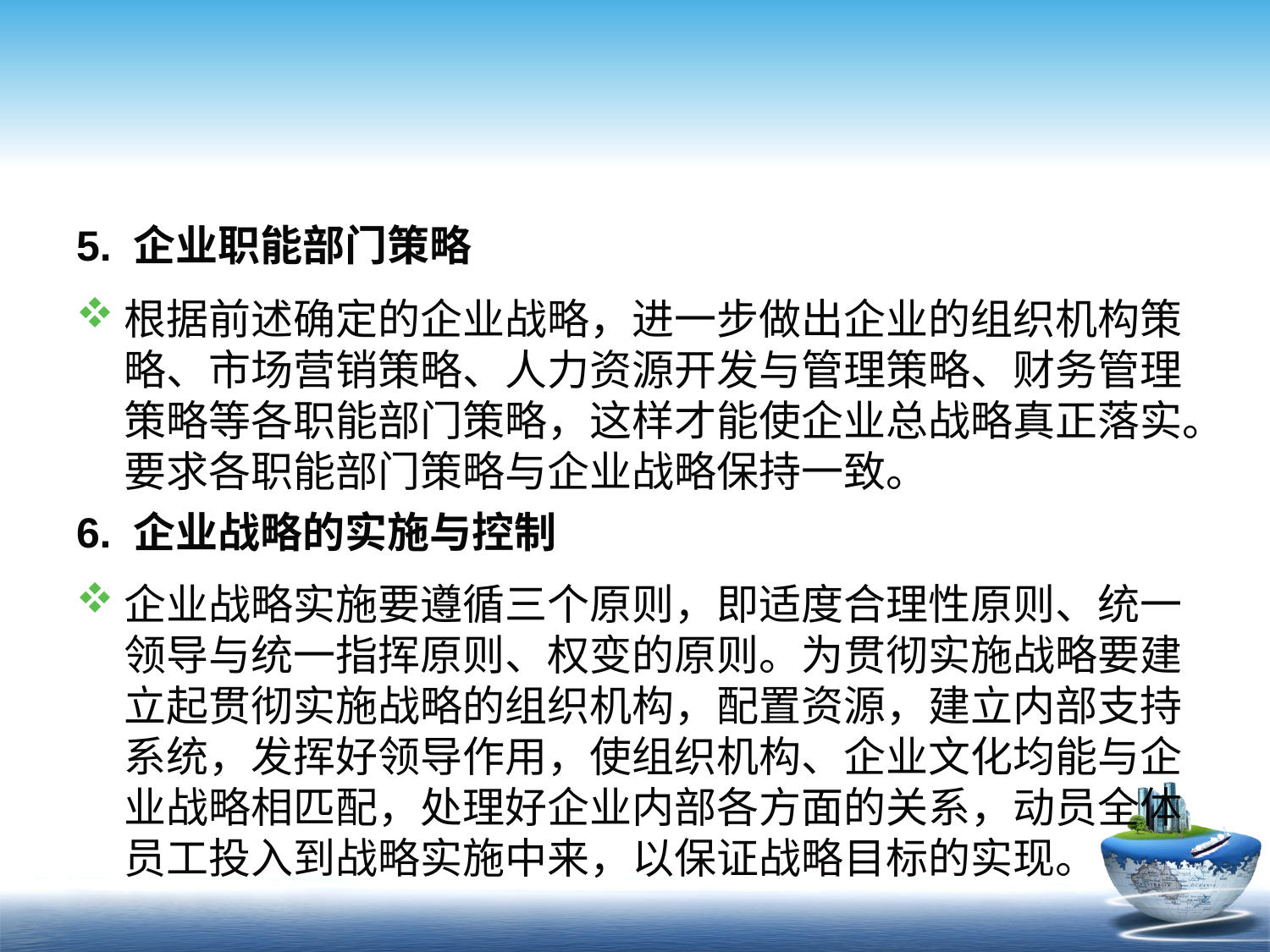

#
5. 企业职能部门策略
根据前述确定的企业战略，进一步做出企业的组织机构策略、市场营销策略、人力资源开发与管理策略、财务管理策略等各职能部门策略，这样才能使企业总战略真正落实。要求各职能部门策略与企业战略保持一致。
6. 企业战略的实施与控制
企业战略实施要遵循三个原则，即适度合理性原则、统一领导与统一指挥原则、权变的原则。为贯彻实施战略要建立起贯彻实施战略的组织机构，配置资源，建立内部支持系统，发挥好领导作用，使组织机构、企业文化均能与企业战略相匹配，处理好企业内部各方面的关系，动员全体员工投入到战略实施中来，以保证战略目标的实现。